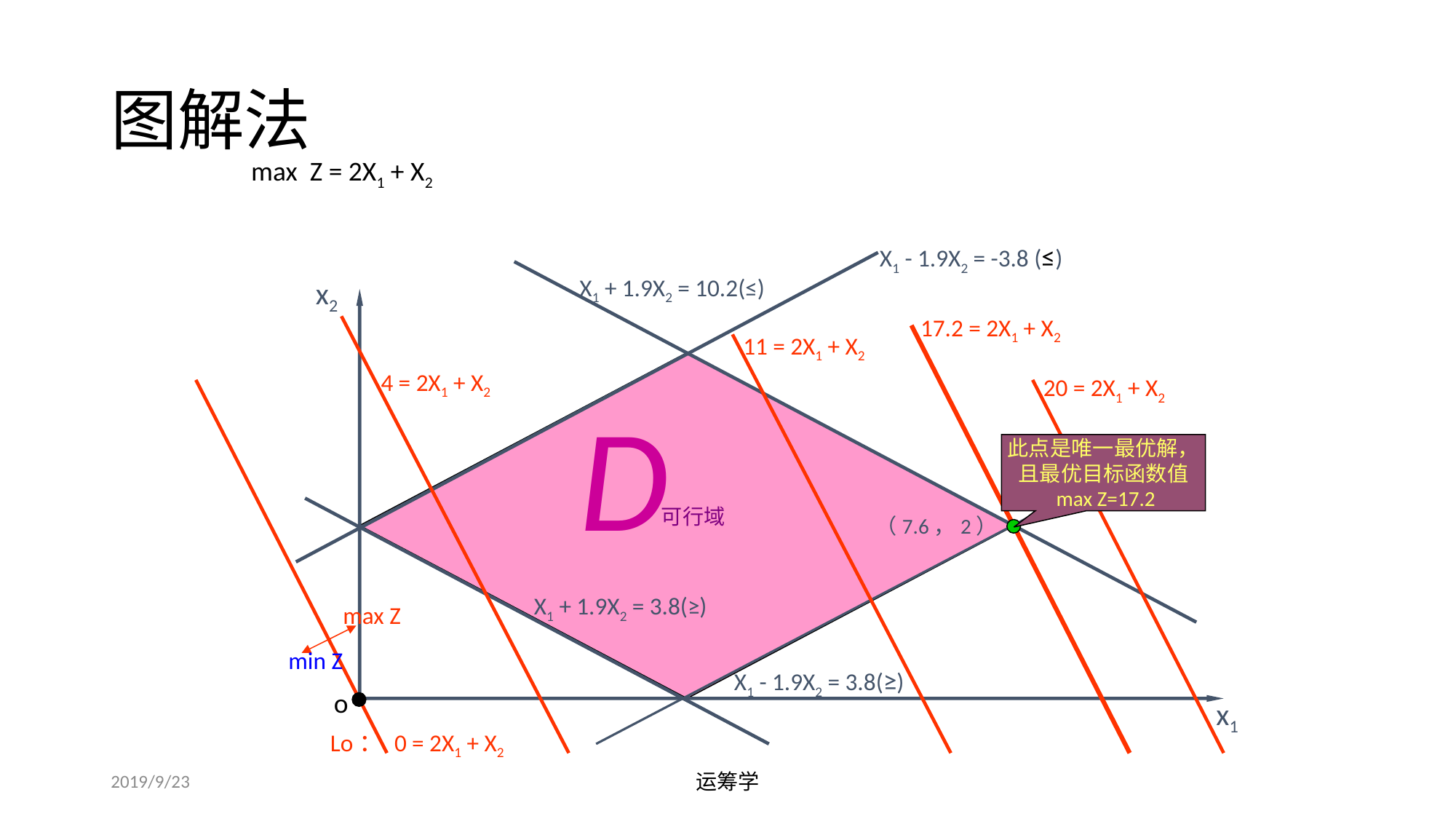

# 图解法
max  Z = 2X1 + X2
X1 - 1.9X2 = -3.8 (≤)

X1 + 1.9X2 = 10.2(≤)
x2

17.2 = 2X1 + X2

11 = 2X1 + X2

4 = 2X1 + X2
20 = 2X1 + X2

D

此点是唯一最优解，
且最优目标函数值
 max Z=17.2

可行域
（7.6，2）

X1 + 1.9X2 = 3.8(≥)
max Z

min Z
X1 - 1.9X2 = 3.8(≥)
o
x1

 Lo： 0 = 2X1 + X2
2019/9/23
运筹学